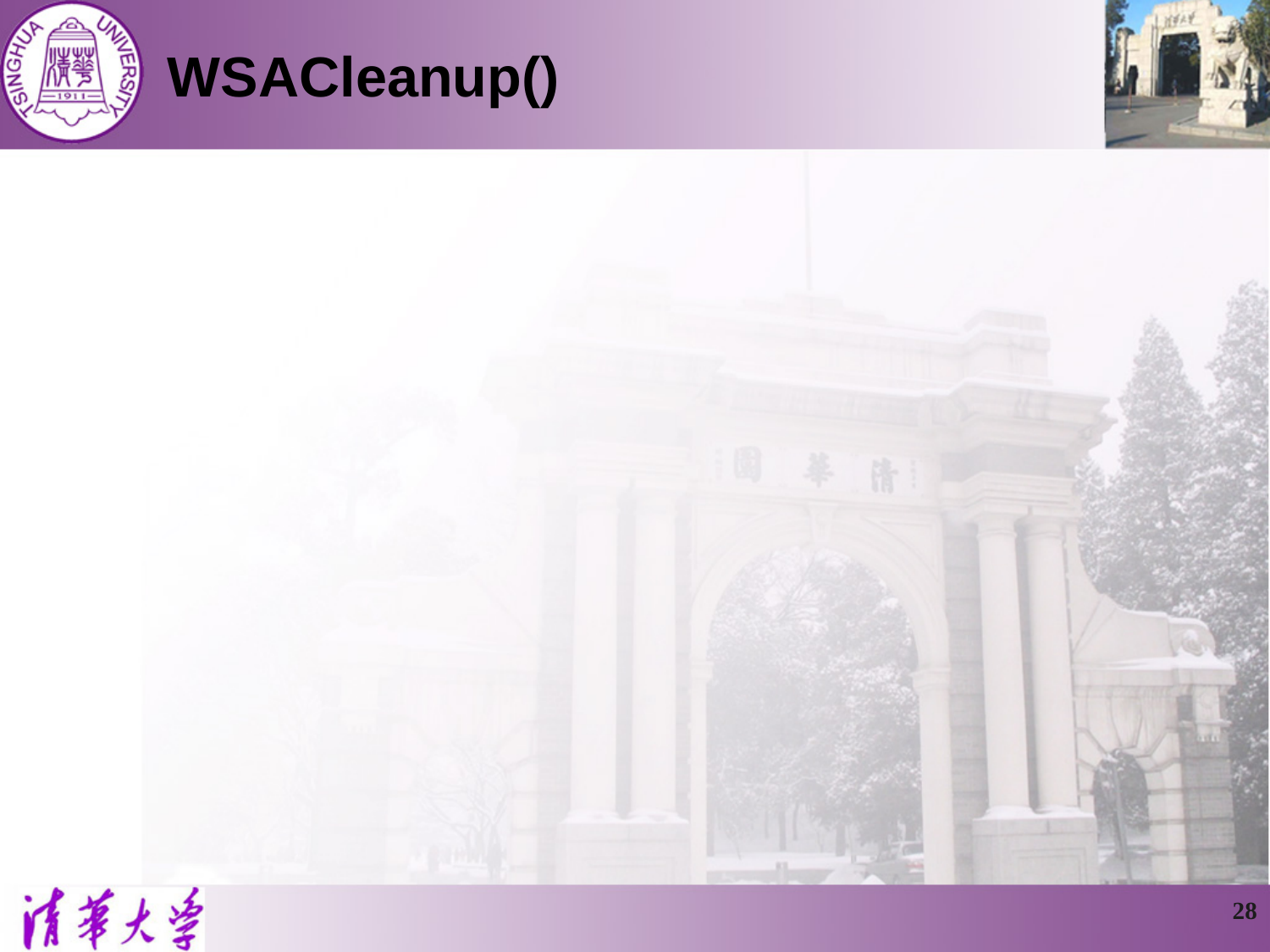

# WSACleanup()
释放为应用程序分配的所有资源
int  WSACleanup (void);
返回值
成功：返回0
失败：返回SOCKET_ERROR
28